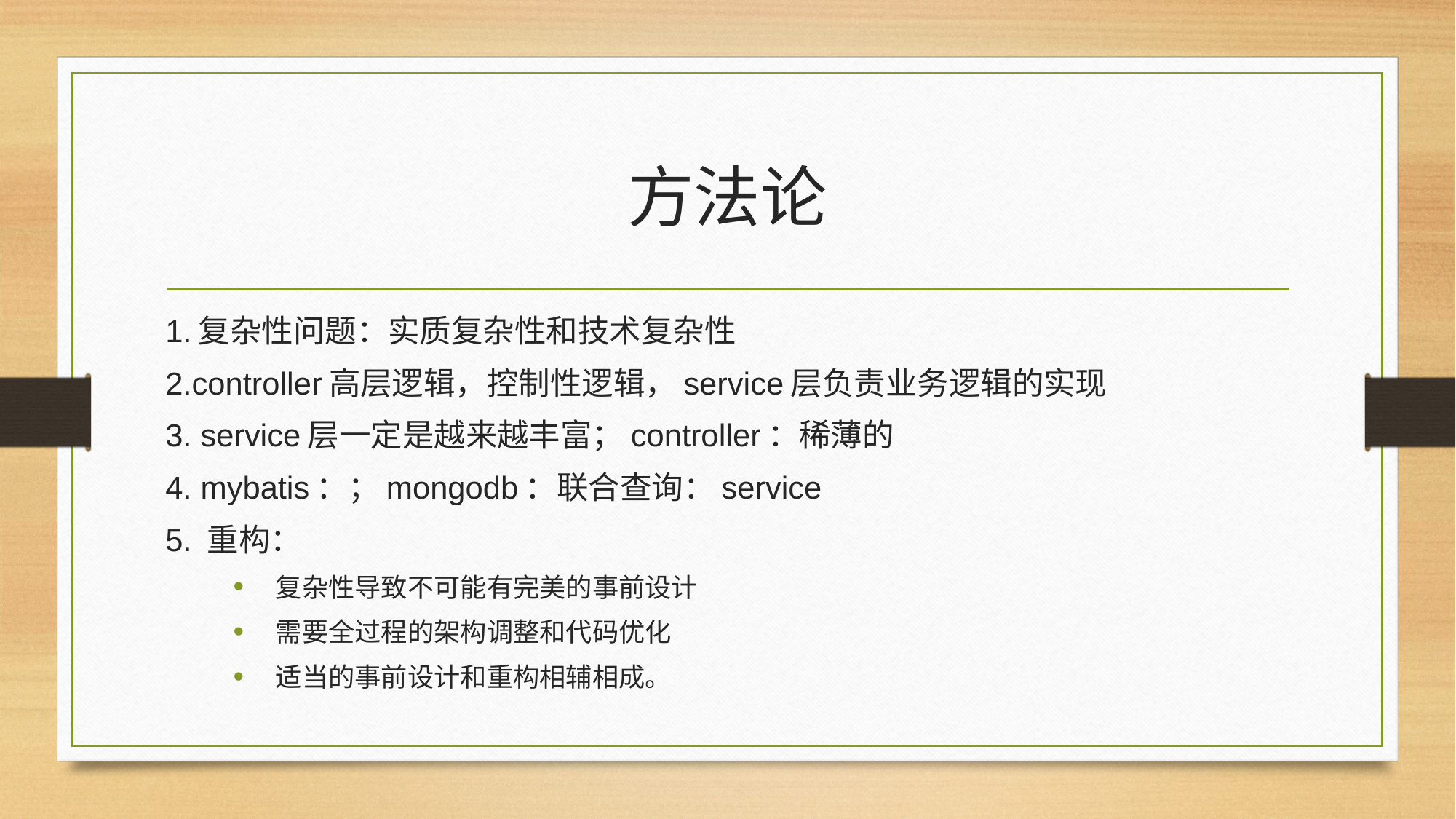

# 方法论
1.复杂性问题：实质复杂性和技术复杂性
2.controller高层逻辑，控制性逻辑，service层负责业务逻辑的实现
3. service层一定是越来越丰富；controller：稀薄的
4. mybatis：；mongodb：联合查询：service
5. 重构：
复杂性导致不可能有完美的事前设计
需要全过程的架构调整和代码优化
适当的事前设计和重构相辅相成。